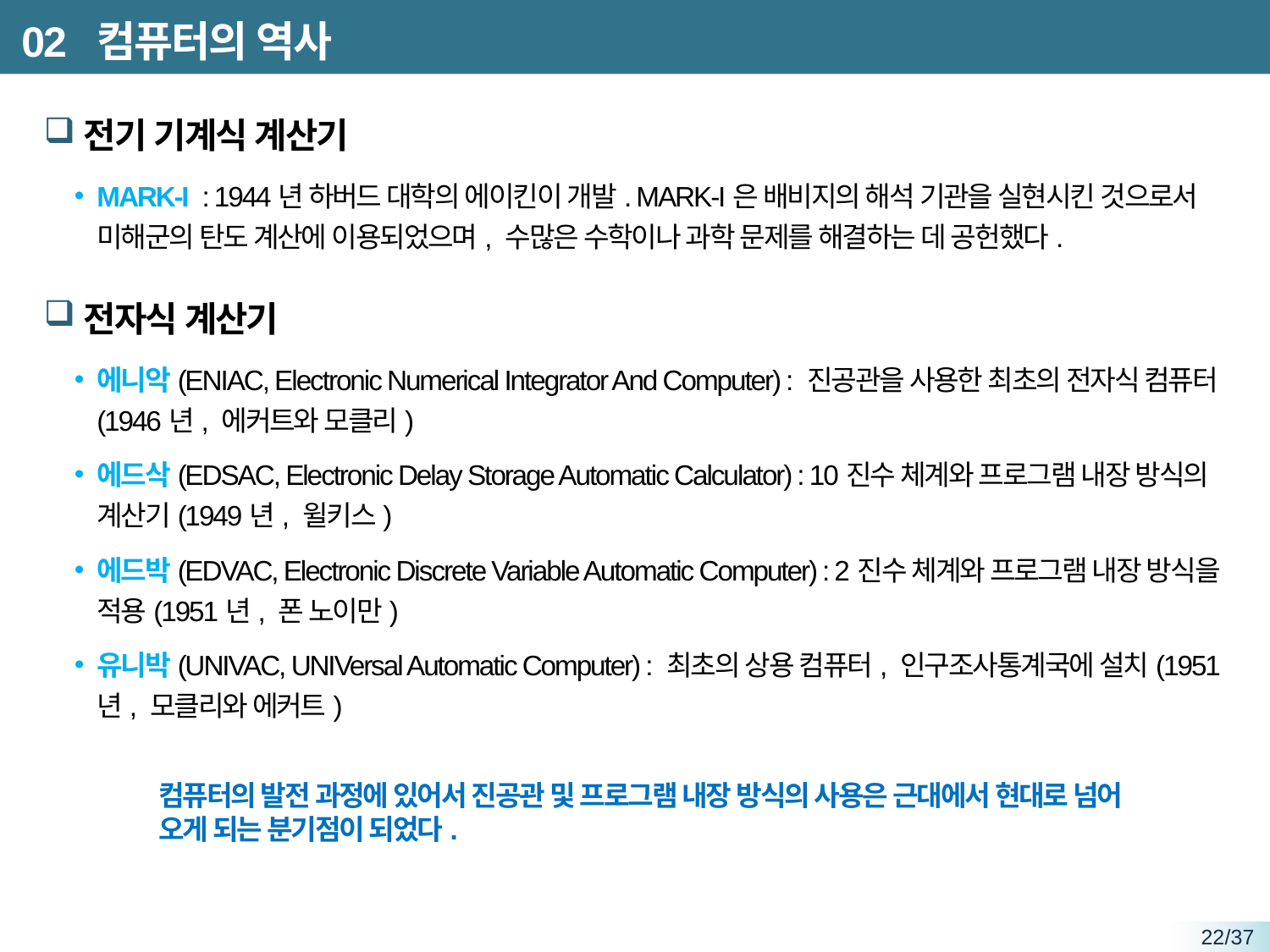

# 02  컴퓨터의 역사
전기 기계식 계산기
MARK-I  : 1944년 하버드 대학의 에이킨이 개발. MARK-I은 배비지의 해석 기관을 실현시킨 것으로서 미해군의 탄도 계산에 이용되었으며, 수많은 수학이나 과학 문제를 해결하는 데 공헌했다.
전자식 계산기
에니악(ENIAC, Electronic Numerical Integrator And Computer) : 진공관을 사용한 최초의 전자식 컴퓨터(1946년, 에커트와 모클리)
에드삭(EDSAC, Electronic Delay Storage Automatic Calculator) : 10진수 체계와 프로그램 내장 방식의 계산기(1949년, 윌키스)
에드박(EDVAC, Electronic Discrete Variable Automatic Computer) : 2진수 체계와 프로그램 내장 방식을 적용(1951년, 폰 노이만)
유니박(UNIVAC, UNIVersal Automatic Computer) : 최초의 상용 컴퓨터, 인구조사통계국에 설치(1951년, 모클리와 에커트)

컴퓨터의 발전 과정에 있어서 진공관 및 프로그램 내장 방식의 사용은 근대에서 현대로 넘어
오게 되는 분기점이 되었다.